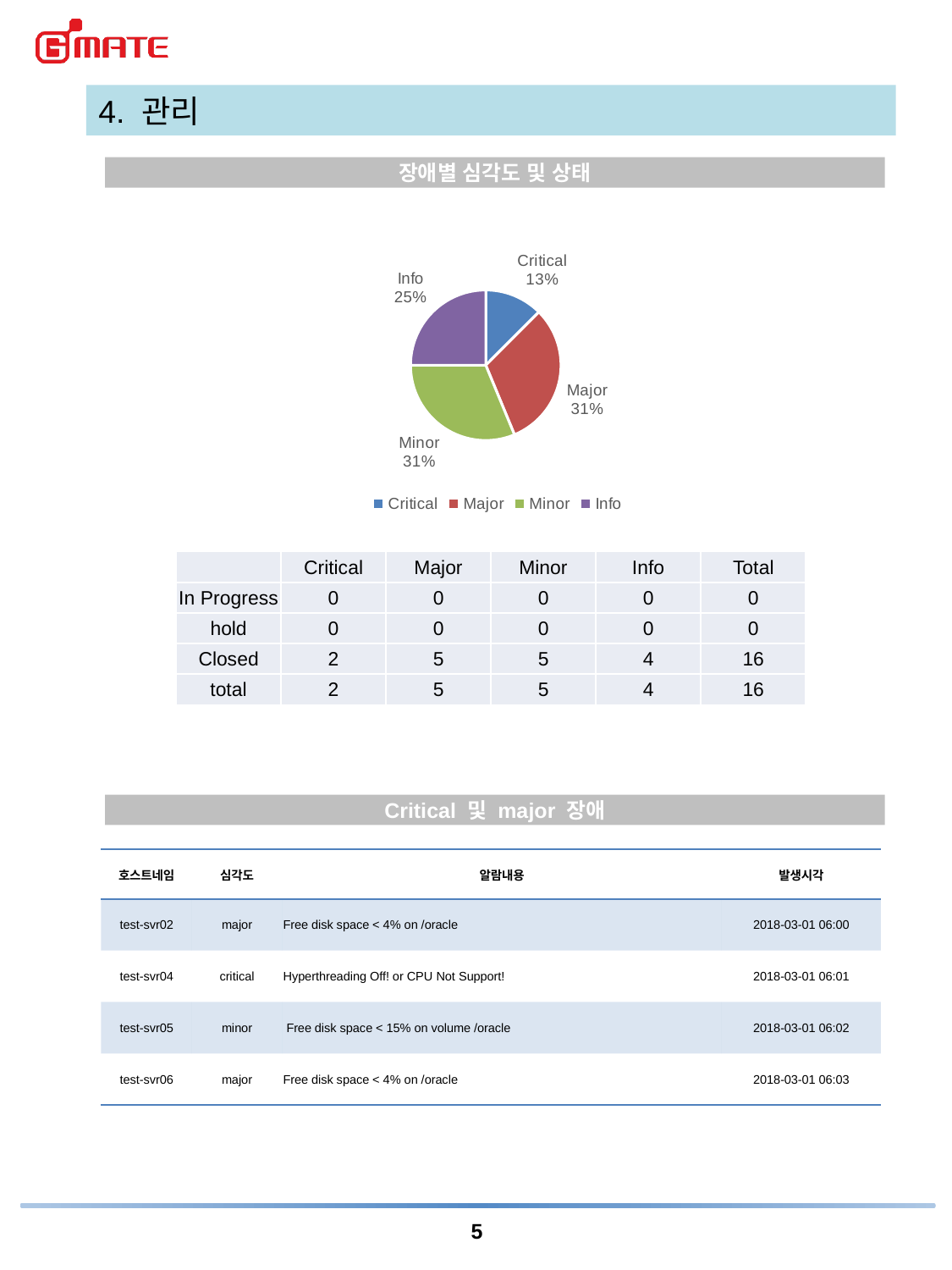

4. 관리
장애별 심각도 및 상태

### Chart

| Category |  |
|---|---|
| Critical | 2.0 |
| Major | 5.0 |
| Minor | 5.0 |
| Info | 4.0 |
|  | Critical | Major | Minor | Info | Total |
| --- | --- | --- | --- | --- | --- |
| In Progress | 0 | 0 | 0 | 0 | 0 |
| hold | 0 | 0 | 0 | 0 | 0 |
| Closed | 2 | 5 | 5 | 4 | 16 |
| total | 2 | 5 | 5 | 4 | 16 |
Critical 및 major 장애
| 호스트네임 | 심각도 | 알람내용 | 발생시각 |
| --- | --- | --- | --- |
| test-svr02 | major | Free disk space < 4% on /oracle | 2018-03-01 06:00 |
| test-svr04 | critical | Hyperthreading Off! or CPU Not Support! | 2018-03-01 06:01 |
| test-svr05 | minor | Free disk space < 15% on volume /oracle | 2018-03-01 06:02 |
| test-svr06 | major | Free disk space < 4% on /oracle | 2018-03-01 06:03 |